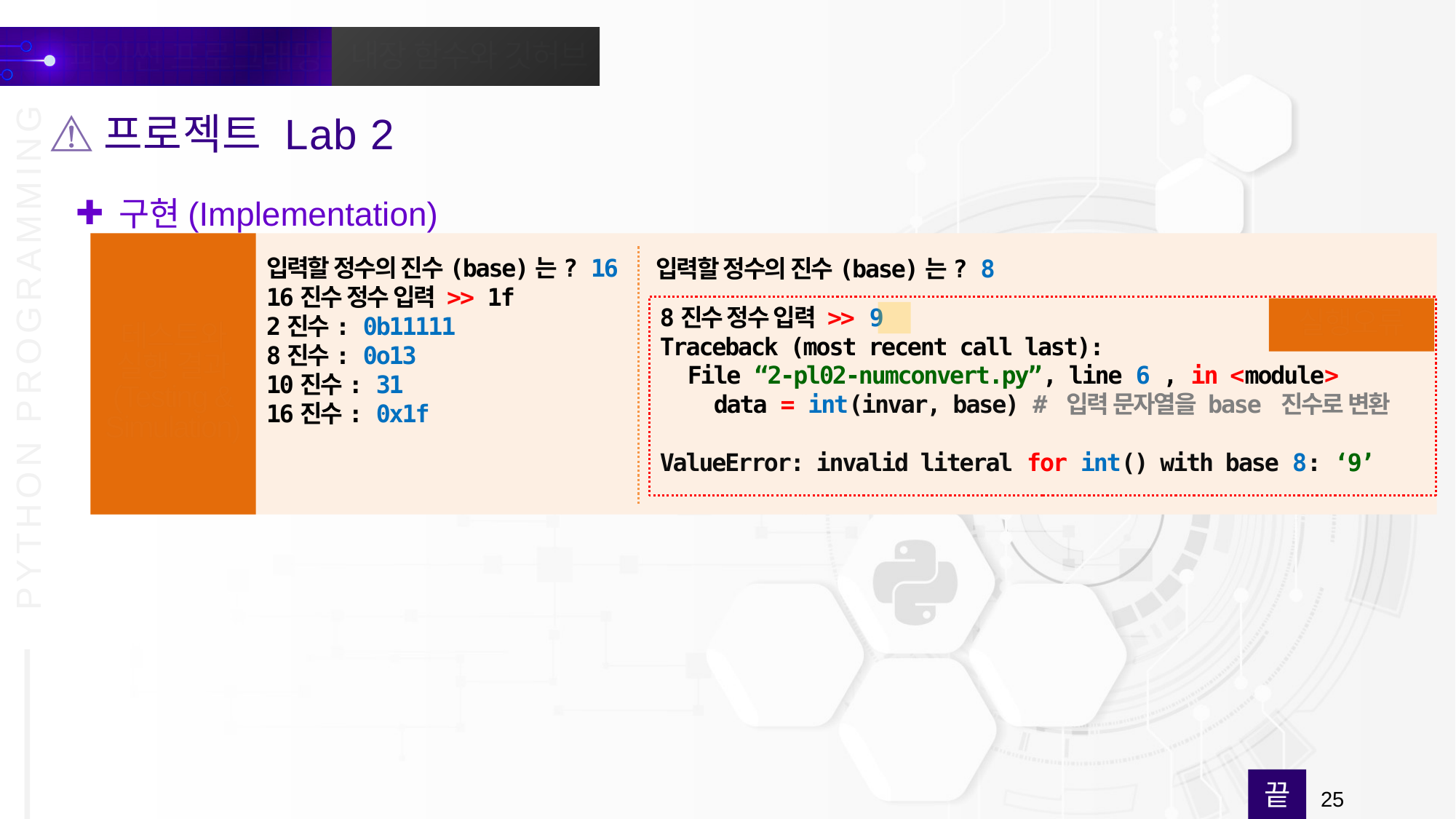

프로젝트 Lab 2
구현(Implementation)

입력할 정수의 진수(base)는? 16
16진수 정수 입력 >> 1f
2진수: 0b11111
8진수: 0o13
10진수: 31
16진수: 0x1f
입력할 정수의 진수(base)는? 8
8진수 정수 입력 >> 9
Traceback (most recent call last):
  File “2-pl02-numconvert.py”, line 6 , in <module>
    data = int(invar, base) # 입력 문자열을 base 진수로 변환

ValueError: invalid literal for int() with base 8: ‘9’

실행오류
테스트와 실행 결과
(Testing &
Simulation)
끝
25